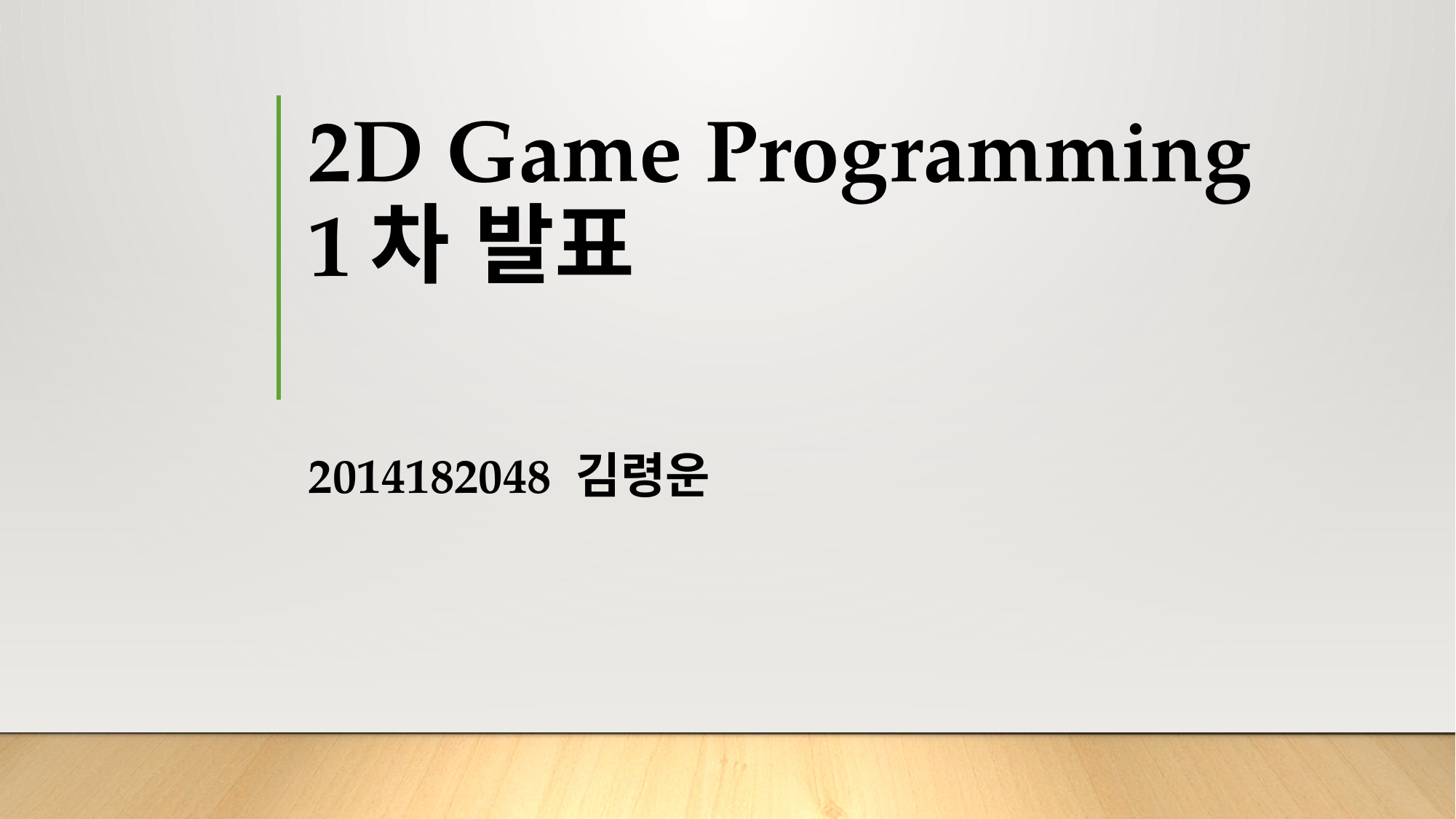

# 2D Game Programming 1차 발표
2014182048 김령운